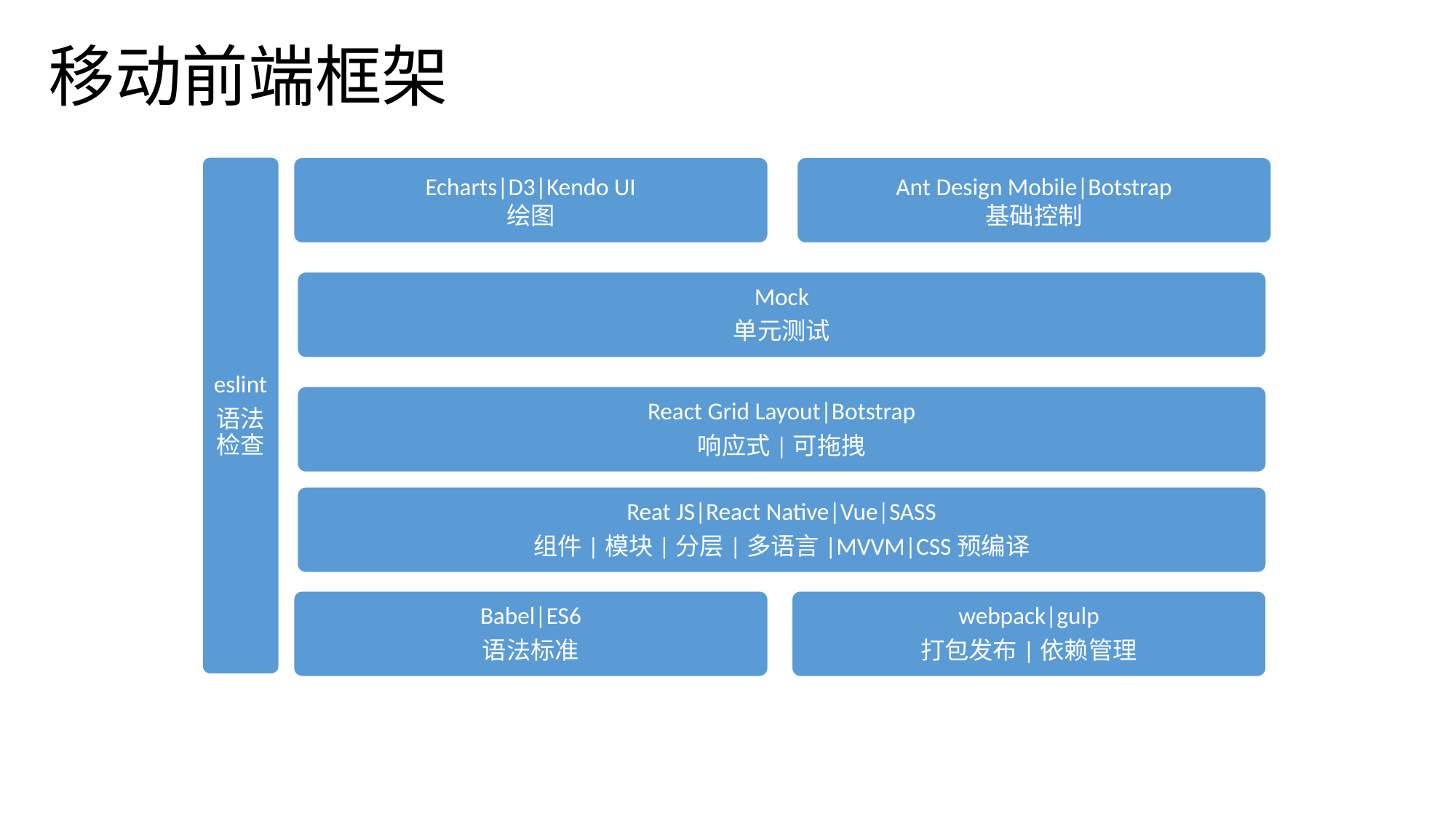

移动前端框架

eslint
语法检查

Echarts|D3|Kendo UI
绘图

Ant Design Mobile|Botstrap
基础控制

Mock
单元测试

React Grid Layout|Botstrap
响应式|可拖拽

Reat JS|React Native|Vue|SASS
组件|模块|分层|多语言|MVVM|CSS预编译

Babel|ES6
语法标准

webpack|gulp
打包发布|依赖管理